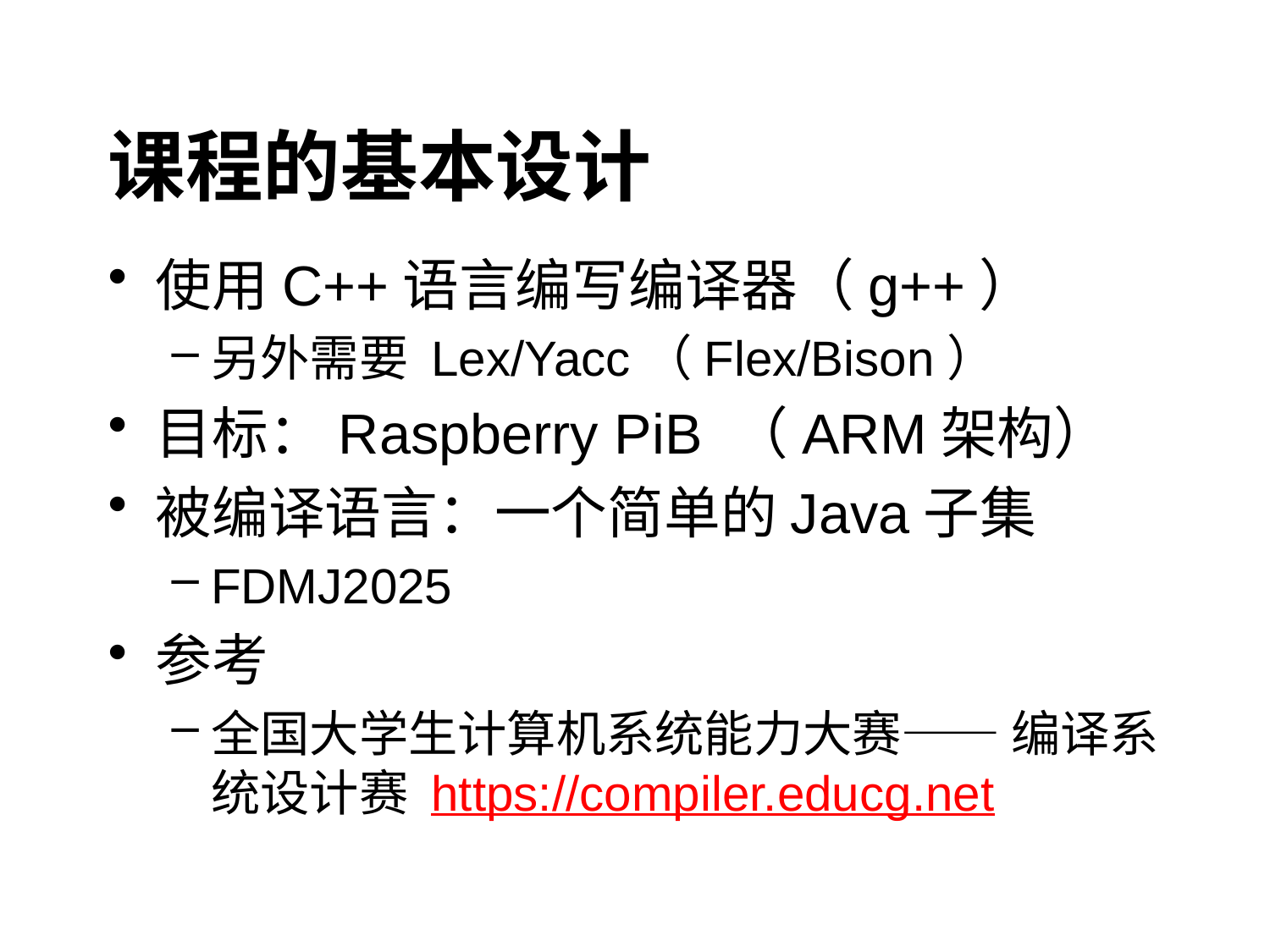

# 课程的基本设计
使用C++语言编写编译器（g++）
另外需要 Lex/Yacc（Flex/Bison）
目标：Raspberry PiB （ARM架构）
被编译语言：一个简单的Java子集
FDMJ2025
参考
全国大学生计算机系统能力大赛—— 编译系统设计赛 https://compiler.educg.net